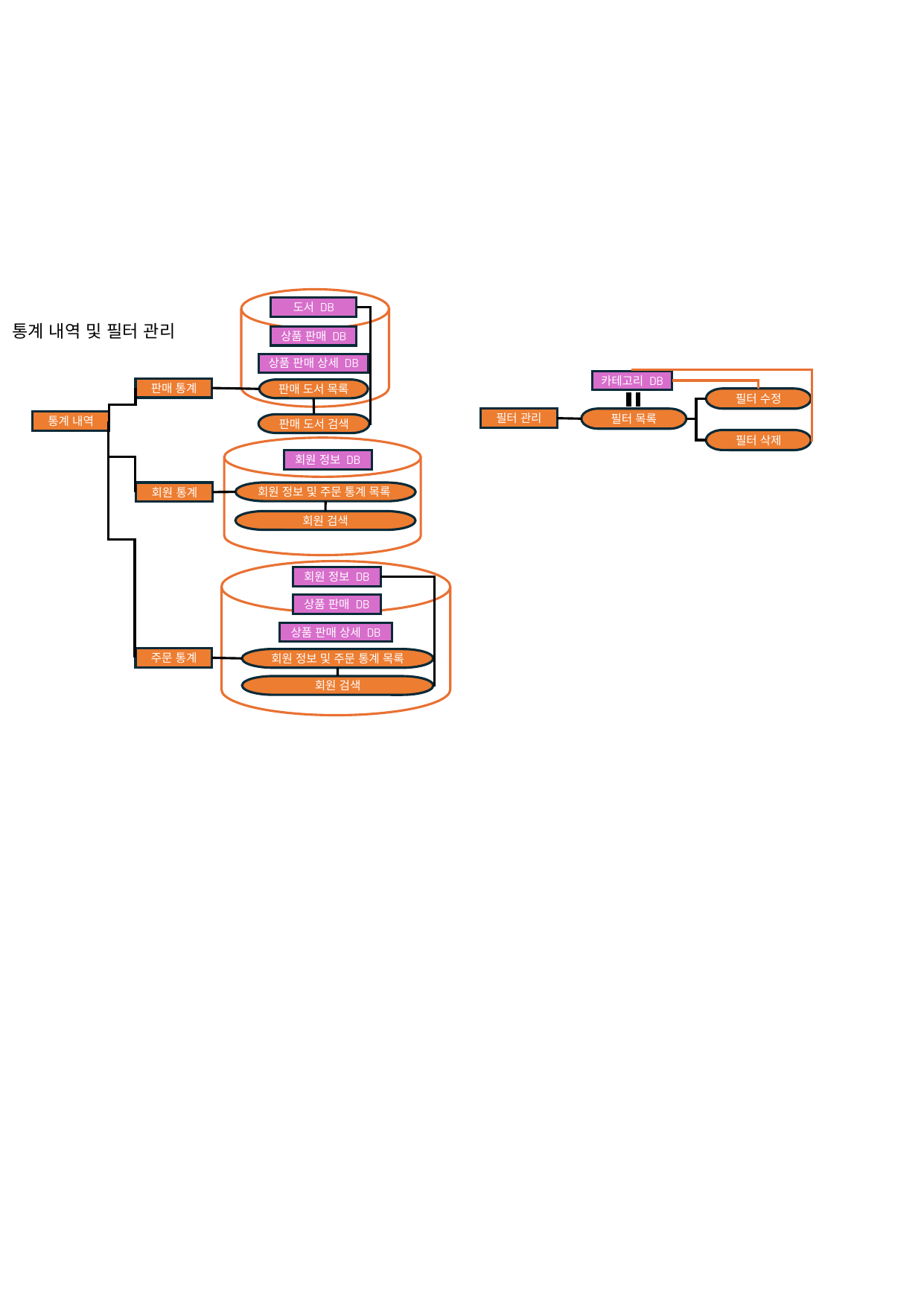

도서 DB
통계 내역 및 필터 관리
상품 판매 DB
상품 판매 상세 DB
카테고리 DB
판매 통계
판매 도서 목록

필터 수정
필터 관리
필터 목록
통계 내역
판매 도서 검색
필터 삭제

회원 정보 DB
회원 통계
회원 정보 및 주문 통계 목록
회원 검색

회원 정보 DB
상품 판매 DB
상품 판매 상세 DB
주문 통계
회원 정보 및 주문 통계 목록
회원 검색